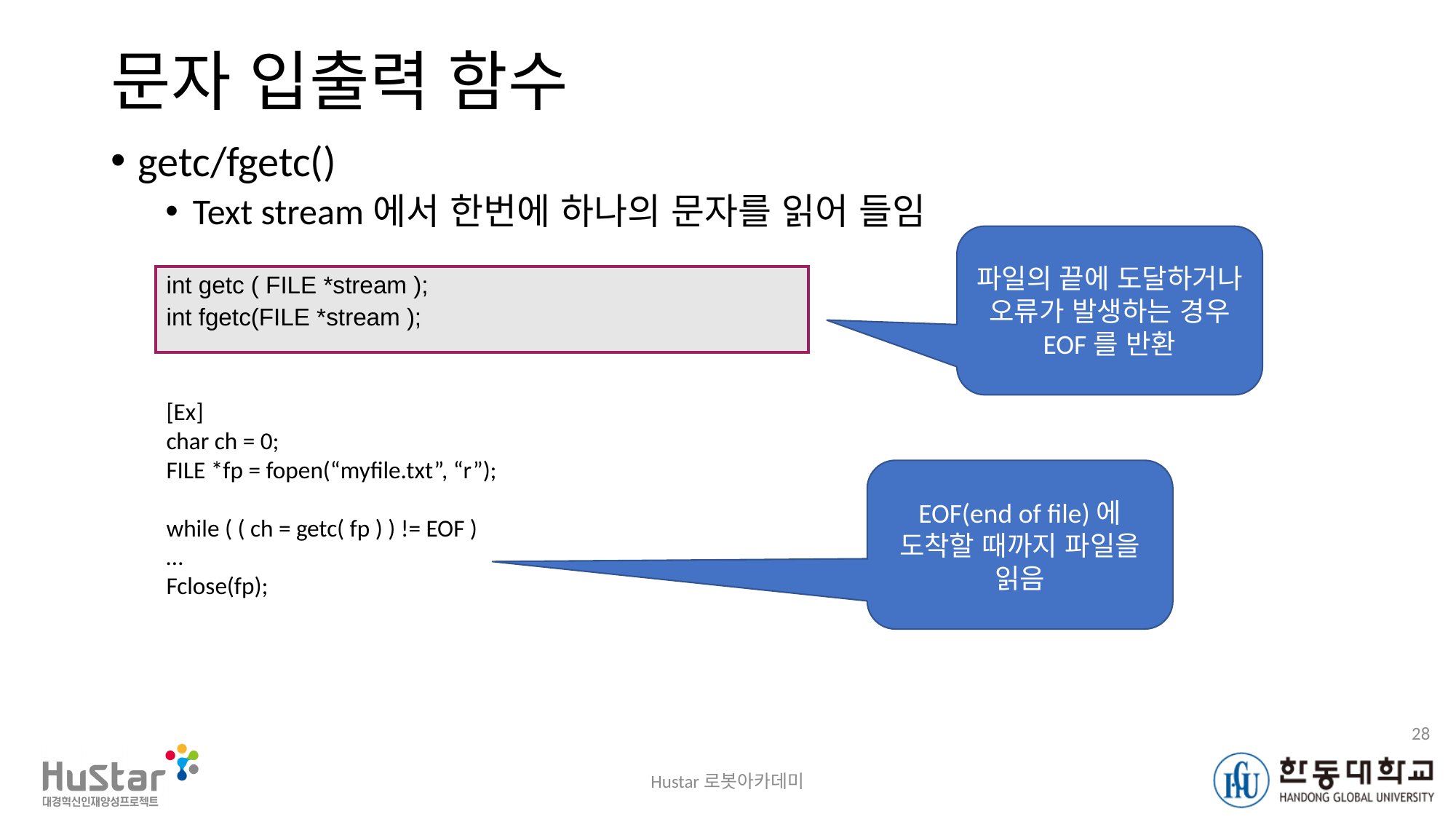

# 문자 입출력 함수
getc/fgetc()
Text stream에서 한번에 하나의 문자를 읽어 들임
파일의 끝에 도달하거나 오류가 발생하는 경우 EOF를 반환
| int getc ( FILE \*stream ); int fgetc(FILE \*stream ); |
| --- |
| [Ex] char ch = 0; FILE \*fp = fopen(“myfile.txt”, “r”); while ( ( ch = getc( fp ) ) != EOF ) … Fclose(fp); |
| --- |
EOF(end of file)에 도착할 때까지 파일을 읽음
28
Hustar로봇아카데미